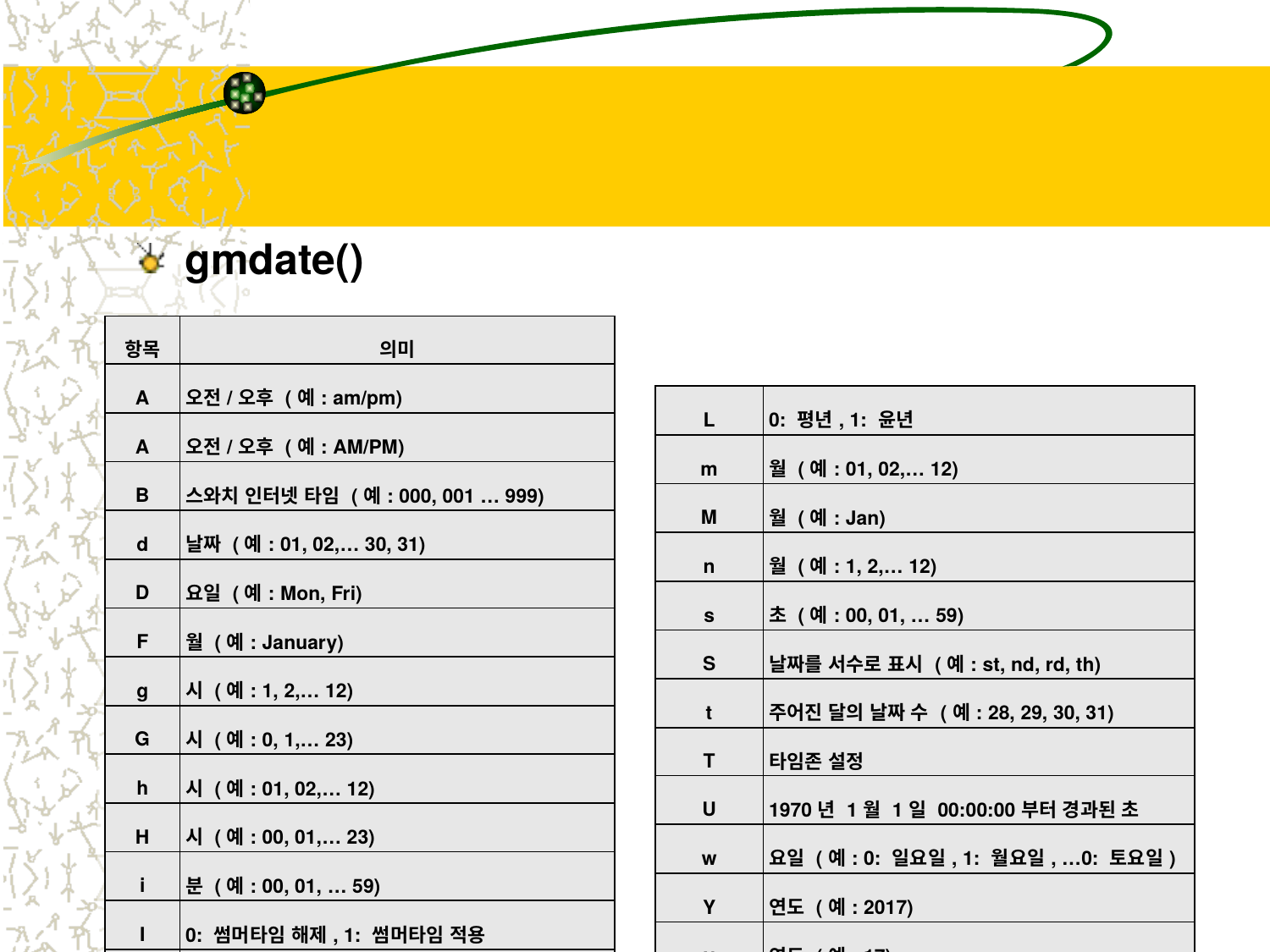

#
gmdate()
| 항목 | 의미 |
| --- | --- |
| A | 오전/오후 (예: am/pm) |
| A | 오전/오후 (예: AM/PM) |
| B | 스와치 인터넷 타임 (예: 000, 001 … 999) |
| d | 날짜 (예: 01, 02,… 30, 31) |
| D | 요일 (예: Mon, Fri) |
| F | 월 (예: January) |
| g | 시 (예: 1, 2,… 12) |
| G | 시 (예: 0, 1,… 23) |
| h | 시 (예: 01, 02,… 12) |
| H | 시 (예: 00, 01,… 23) |
| i | 분 (예: 00, 01, … 59) |
| I | 0: 썸머타임 해제, 1: 썸머타임 적용 |
| j | 날짜 (예: 1, 2,… 30, 31) |
| l | 요일 (예: Monday, Friday) |
| L | 0: 평년, 1: 윤년 |
| --- | --- |
| m | 월 (예: 01, 02,… 12) |
| M | 월 (예: Jan) |
| n | 월 (예: 1, 2,… 12) |
| s | 초 (예: 00, 01, … 59) |
| S | 날짜를 서수로 표시 (예: st, nd, rd, th) |
| t | 주어진 달의 날짜 수 (예: 28, 29, 30, 31) |
| T | 타임존 설정 |
| U | 1970년 1월 1일 00:00:00부터 경과된 초 |
| w | 요일 (예: 0: 일요일, 1: 월요일, …0: 토요일) |
| Y | 연도 (예: 2017) |
| y | 연도 (예: 17) |
| z | 연 단위 날짜를 숫자로 표현 (예: 0, …365) |